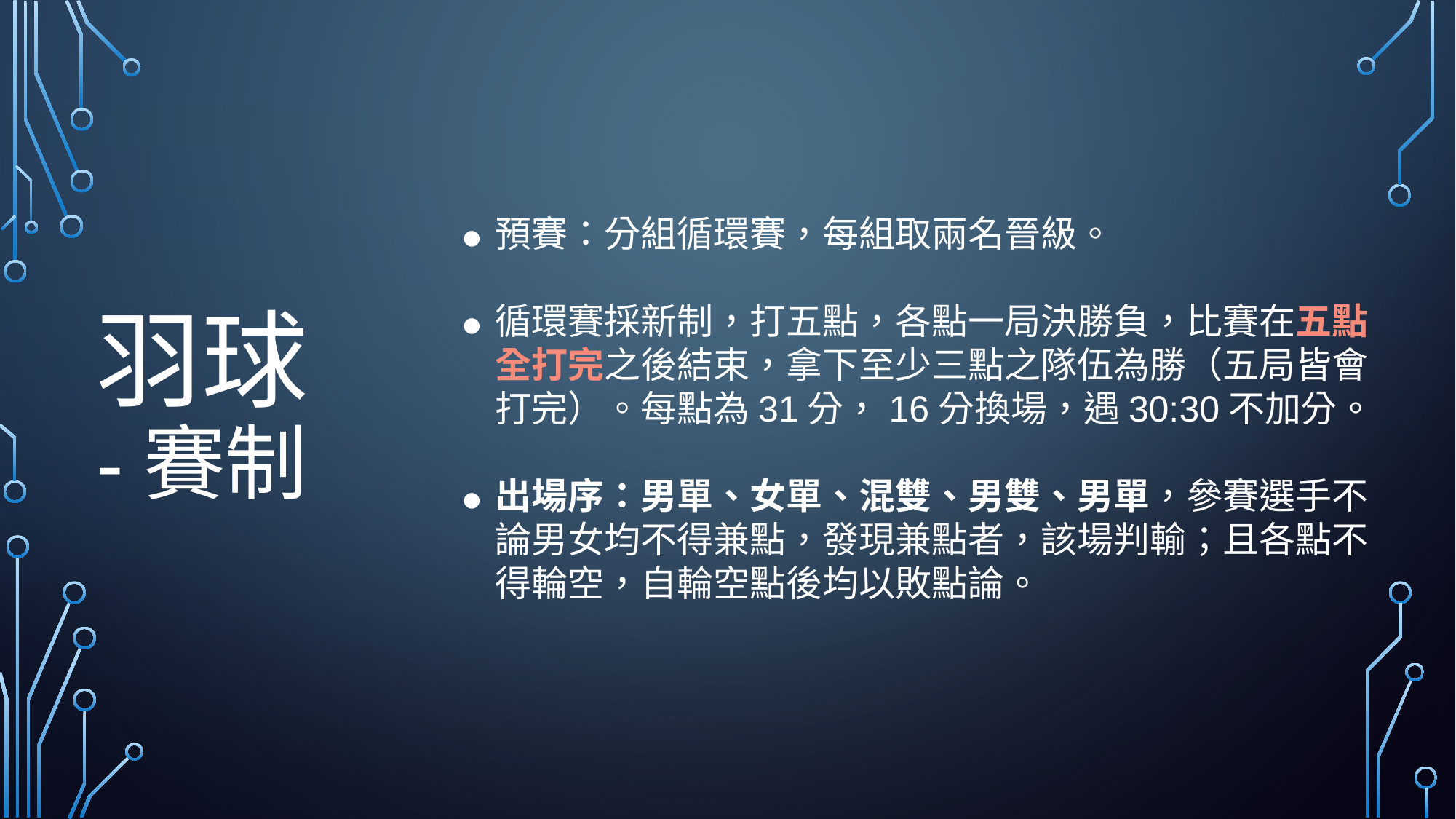

羽球
-賽制
預賽：分組循環賽，每組取兩名晉級。

循環賽採新制，打五點，各點一局決勝負，比賽在五點全打完之後結束，拿下至少三點之隊伍為勝（五局皆會打完）。每點為31分，16分換場，遇30:30不加分。

出場序：男單、女單、混雙、男雙、男單，參賽選手不論男女均不得兼點，發現兼點者，該場判輸；且各點不得輪空，自輪空點後均以敗點論。